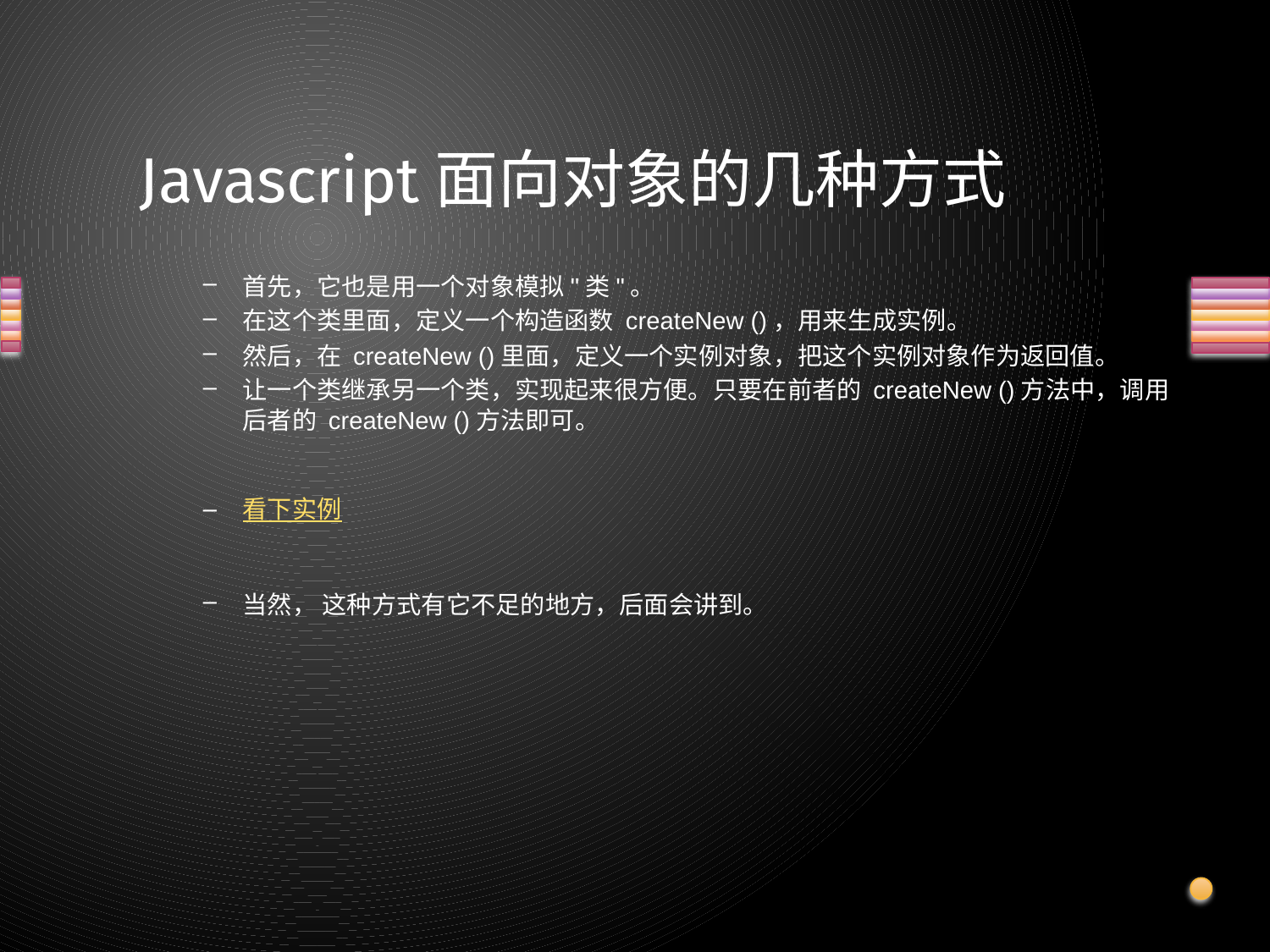

# Javascript面向对象的几种方式

首先，它也是用一个对象模拟"类"。
在这个类里面，定义一个构造函数 createNew ()，用来生成实例。
然后，在 createNew ()里面，定义一个实例对象，把这个实例对象作为返回值。
让一个类继承另一个类，实现起来很方便。只要在前者的 createNew ()方法中，调用后者的 createNew ()方法即可。

看下实例

当然， 这种方式有它不足的地方，后面会讲到。